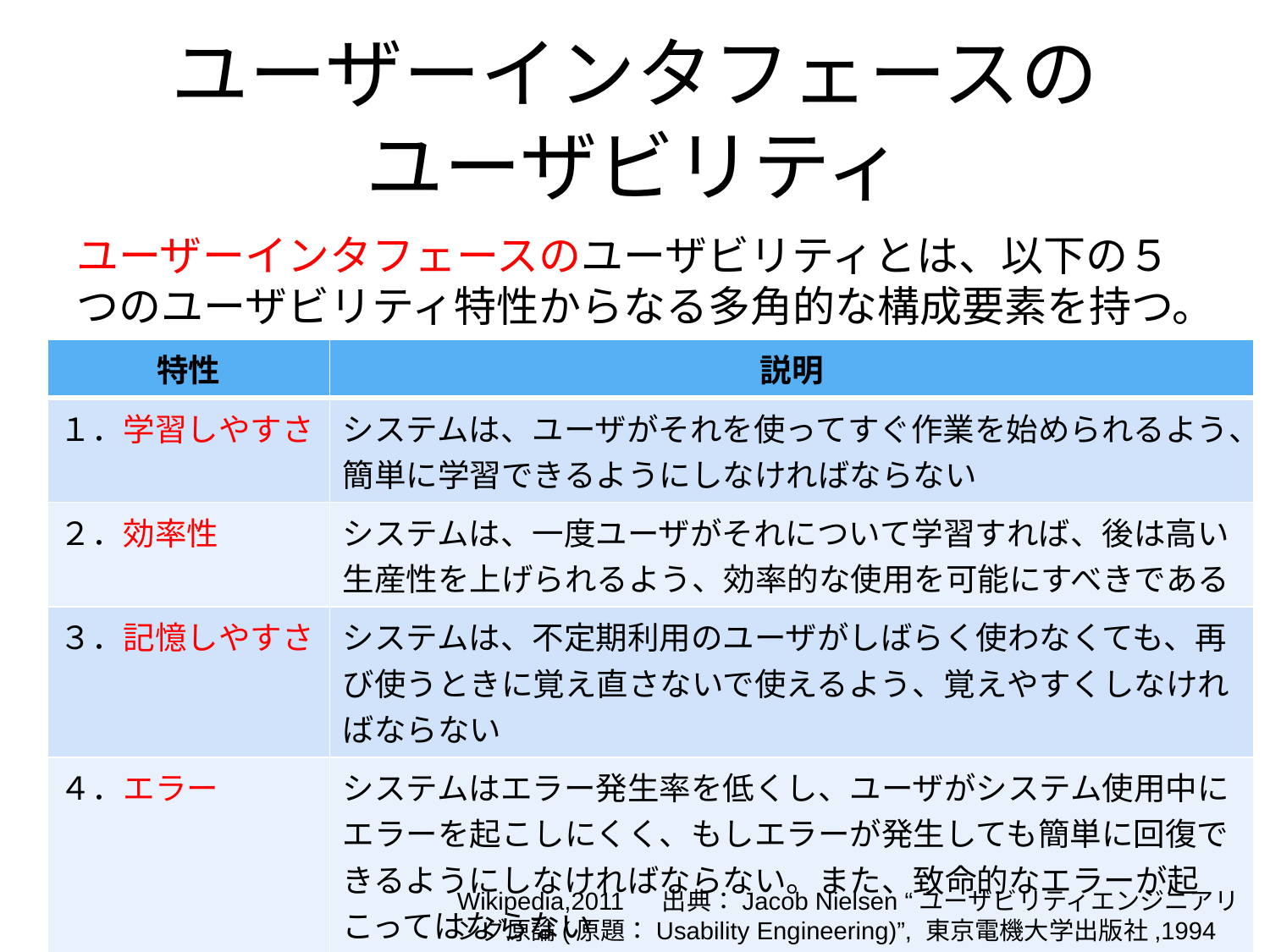

# ユーザーインタフェースの ユーザビリティ
ユーザーインタフェースのユーザビリティとは、以下の５つのユーザビリティ特性からなる多角的な構成要素を持つ。
| 特性 | 説明 |
| --- | --- |
| １．学習しやすさ | システムは、ユーザがそれを使ってすぐ作業を始められるよう、簡単に学習できるようにしなければならない |
| ２．効率性 | システムは、一度ユーザがそれについて学習すれば、後は高い生産性を上げられるよう、効率的な使用を可能にすべきである |
| ３．記憶しやすさ | システムは、不定期利用のユーザがしばらく使わなくても、再び使うときに覚え直さないで使えるよう、覚えやすくしなければならない |
| ４．エラー | システムはエラー発生率を低くし、ユーザがシステム使用中にエラーを起こしにくく、もしエラーが発生しても簡単に回復できるようにしなければならない。また、致命的なエラーが起こってはならない |
| ５．主観的満足度 | システムは、ユーザが個人的に満足できるよう、また好きになるよう楽しく利用できるようにしなければならない |
Wikipedia,2011 　出典：Jacob Nielsen “ユーザビリティエンジニアリング原論(原題：Usability Engineering)”, 東京電機大学出版社,1994